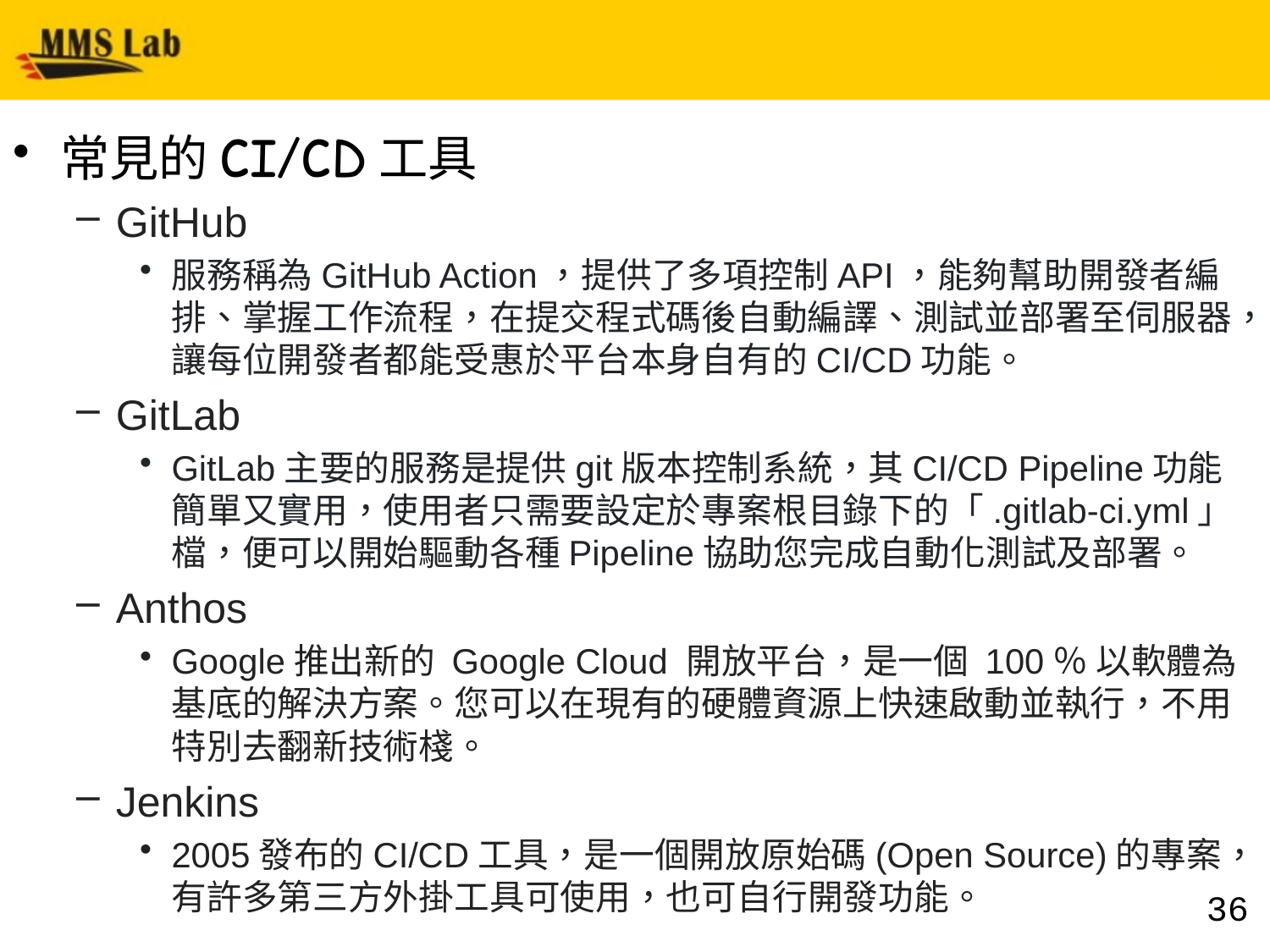

#
常見的CI/CD工具
GitHub
服務稱為GitHub Action，提供了多項控制API，能夠幫助開發者編排、掌握工作流程，在提交程式碼後自動編譯、測試並部署至伺服器，讓每位開發者都能受惠於平台本身自有的CI/CD功能。
GitLab
GitLab主要的服務是提供git版本控制系統，其CI/CD Pipeline功能簡單又實用，使用者只需要設定於專案根目錄下的「.gitlab-ci.yml」檔，便可以開始驅動各種Pipeline協助您完成自動化測試及部署。
Anthos
Google推出新的 Google Cloud 開放平台，是一個 100％ 以軟體為基底的解決方案。您可以在現有的硬體資源上快速啟動並執行，不用特別去翻新技術棧。
Jenkins
2005發布的CI/CD工具，是一個開放原始碼(Open Source)的專案，有許多第三方外掛工具可使用，也可自行開發功能。

36